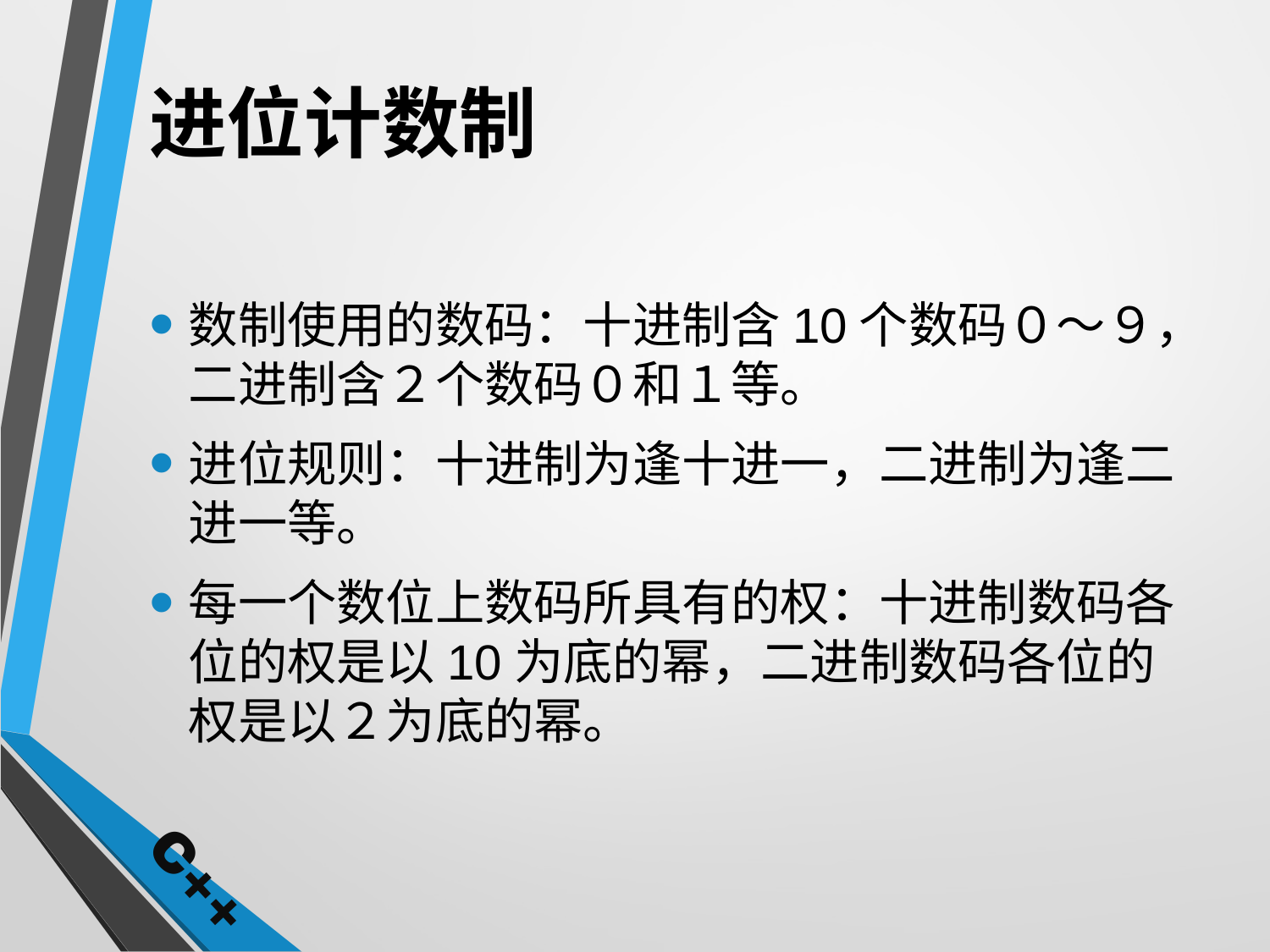

# 进位计数制
数制使用的数码：十进制含10个数码０～９，二进制含２个数码０和１等。
进位规则：十进制为逢十进一，二进制为逢二进一等。
每一个数位上数码所具有的权：十进制数码各位的权是以10为底的幂，二进制数码各位的权是以２为底的幂。